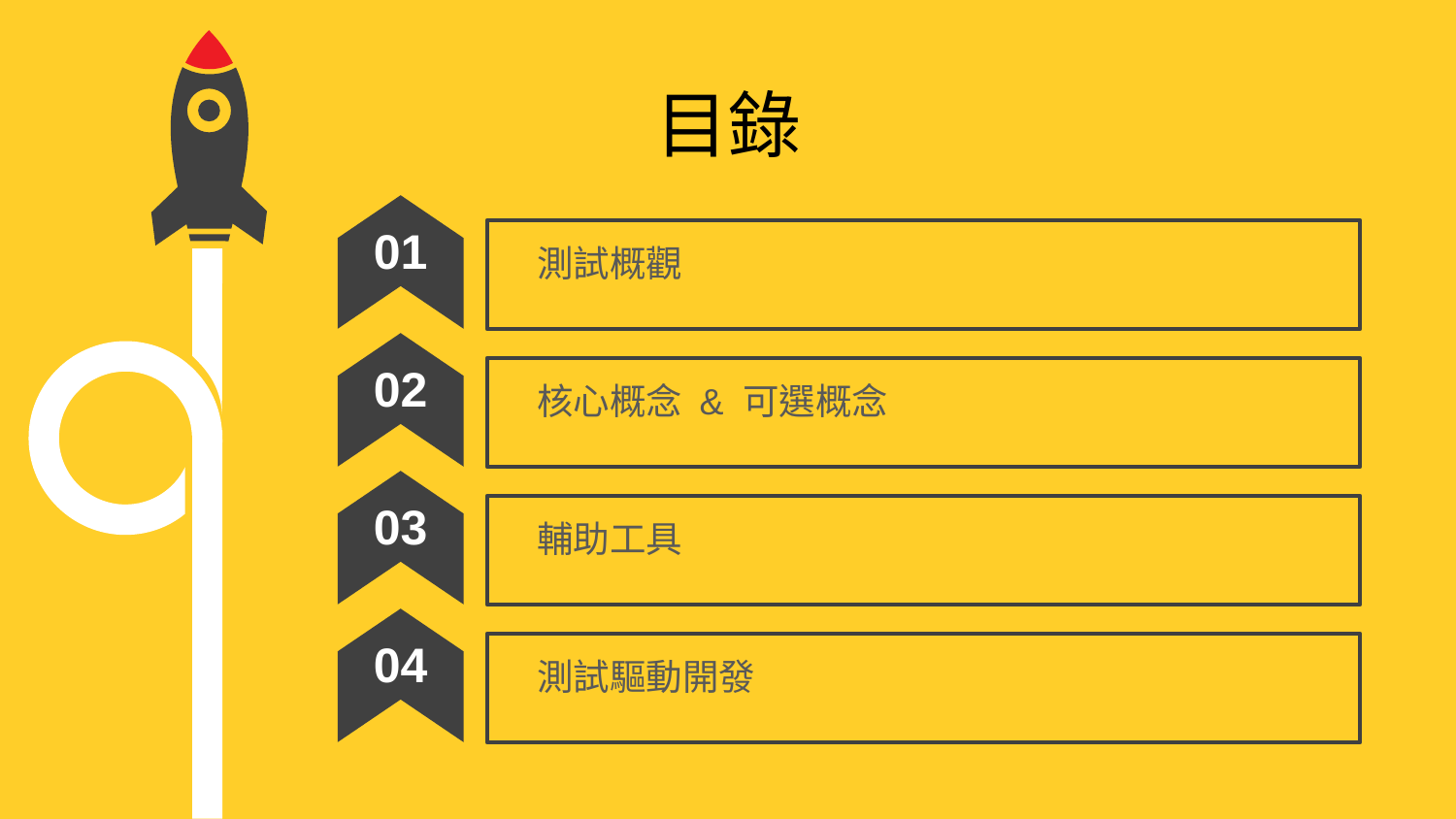

目錄

01

測試概觀

02

核心概念 & 可選概念

03

輔助工具

04

測試驅動開發